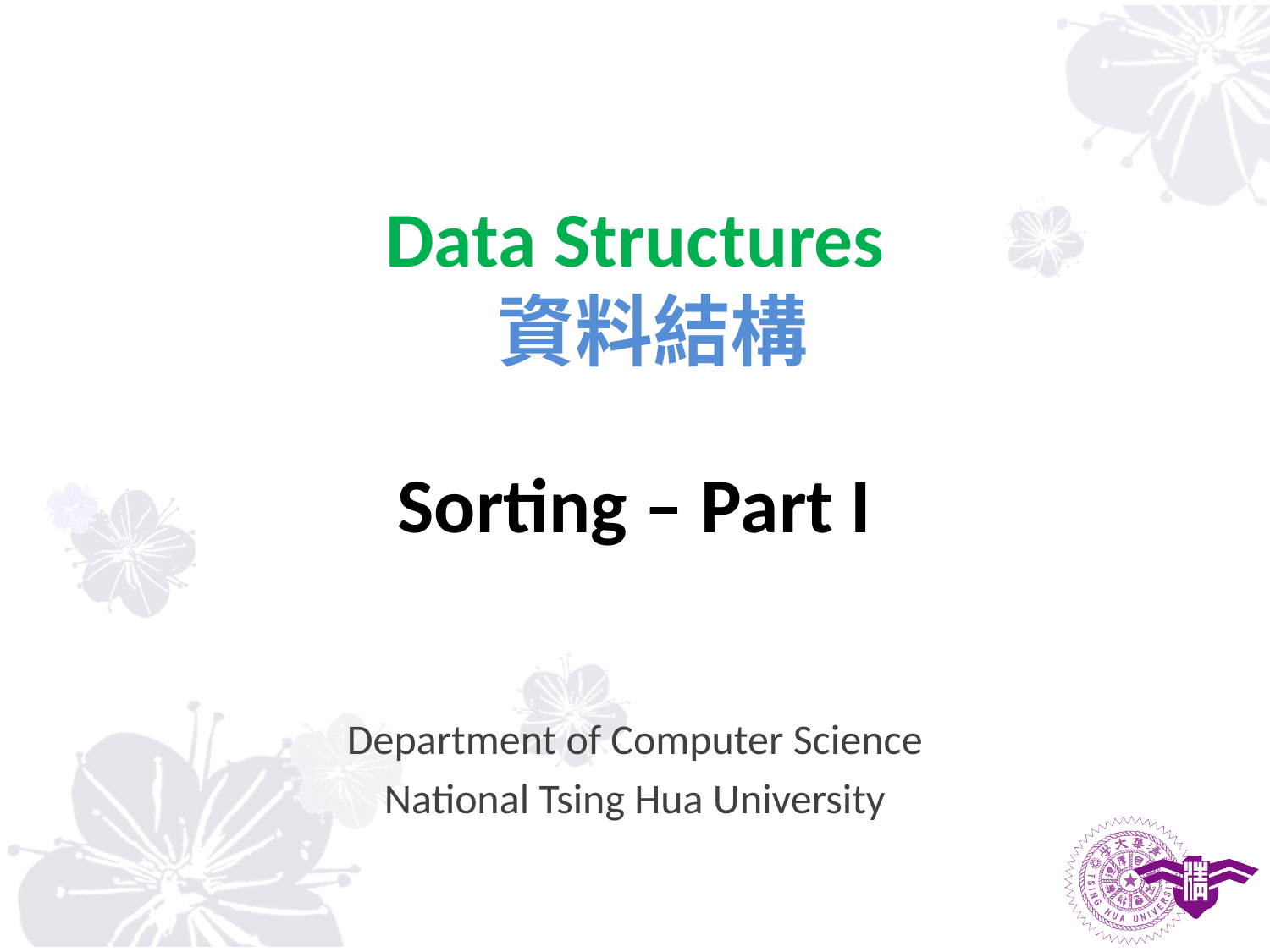

# Data Structures 資料結構
Sorting – Part I
Department of Computer Science
National Tsing Hua University